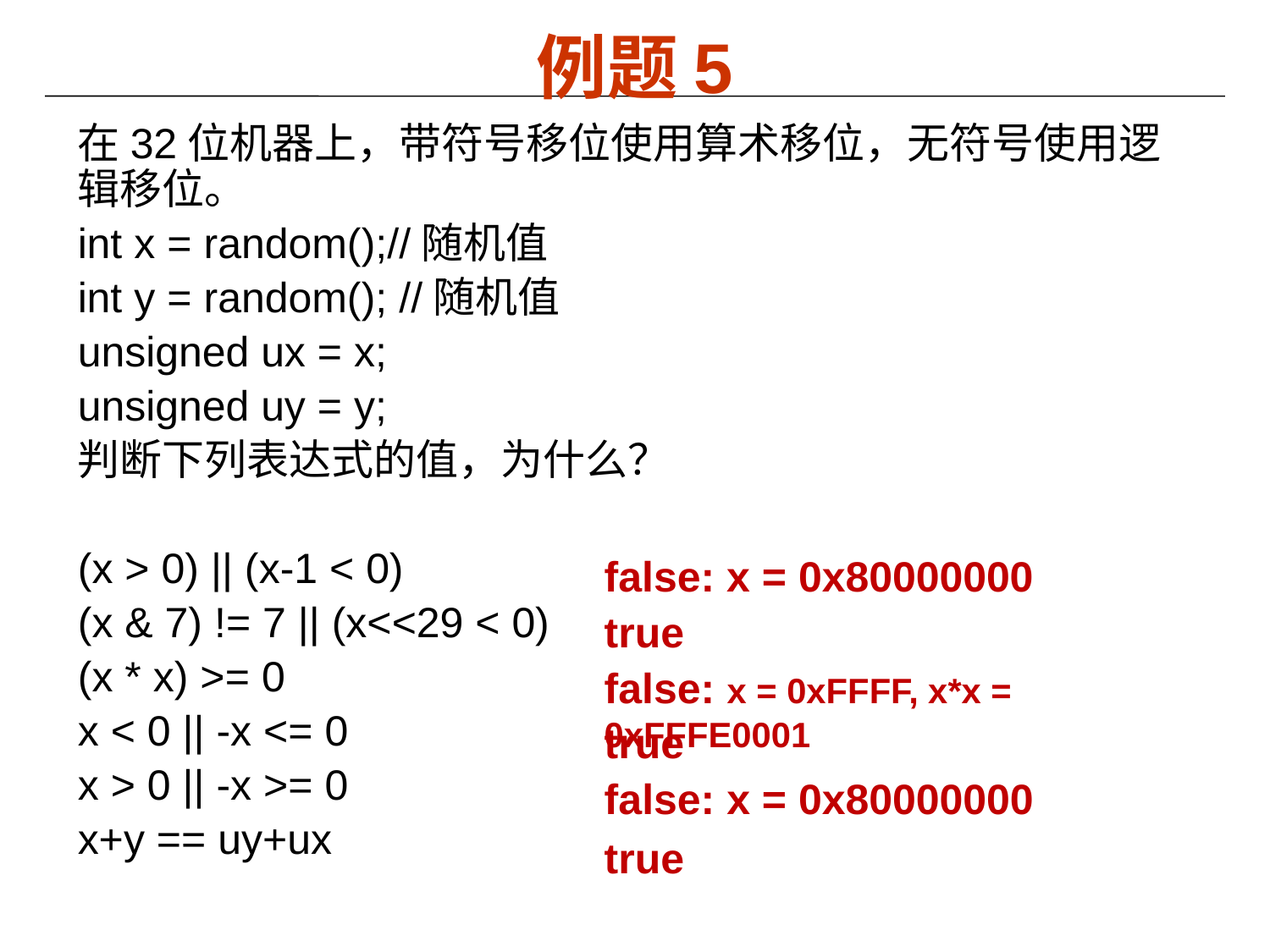

# 例题5
在32位机器上，带符号移位使用算术移位，无符号使用逻辑移位。
int x = random();//随机值
int y = random(); //随机值
unsigned ux = x;
unsigned uy = y;
判断下列表达式的值，为什么？

(x > 0) || (x-1 < 0)
(x & 7) != 7 || (x<<29 < 0)
(x * x) >= 0
x < 0 || -x <= 0
x > 0 || -x >= 0
x+y == uy+ux
false: x = 0x80000000
true
false: x = 0xFFFF, x*x = 0xFFFE0001
true
false: x = 0x80000000
true